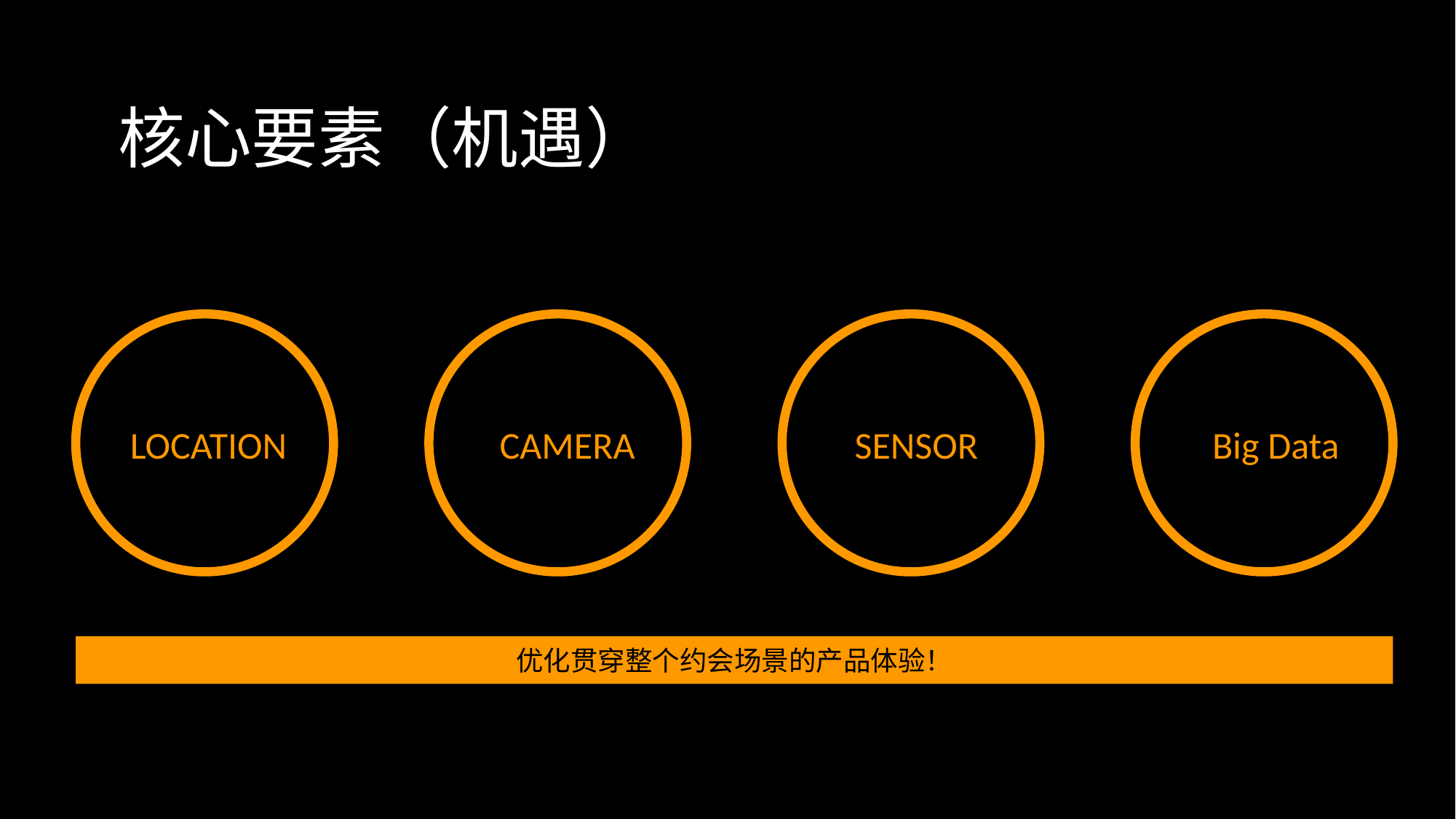

核心要素（机遇）

LOCATION
CAMERA
SENSOR
Big Data

优化贯穿整个约会场景的产品体验！